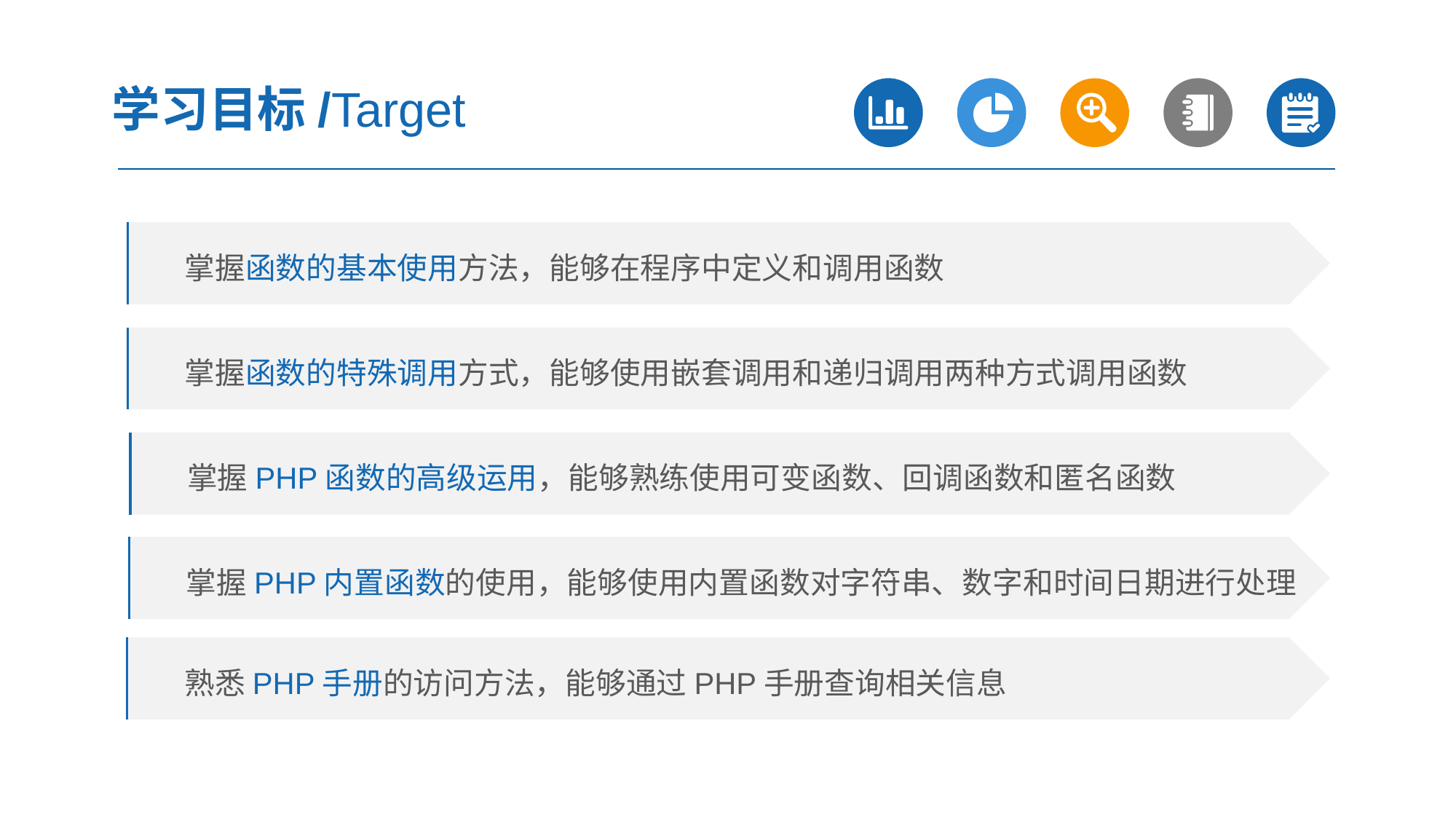

学习目标/Target
      掌握函数的基本使用方法，能够在程序中定义和调用函数

      掌握函数的特殊调用方式，能够使用嵌套调用和递归调用两种方式调用函数

      掌握PHP函数的高级运用，能够熟练使用可变函数、回调函数和匿名函数

      掌握PHP内置函数的使用，能够使用内置函数对字符串、数字和时间日期进行处理

      熟悉PHP手册的访问方法，能够通过PHP手册查询相关信息